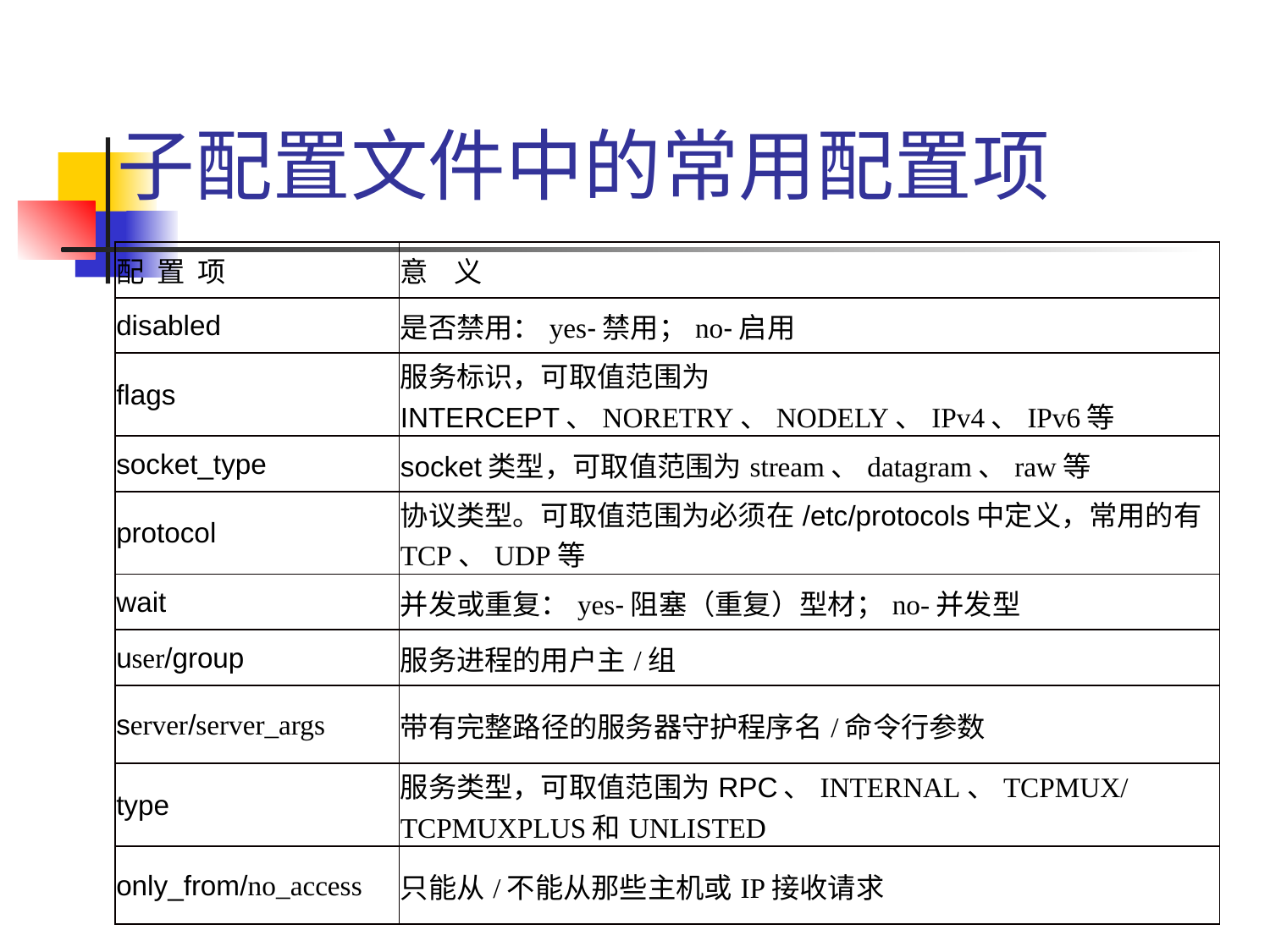

# 子配置文件中的常用配置项
| 配 置 项 | 意 义 |
| --- | --- |
| disabled | 是否禁用：yes-禁用；no-启用 |
| flags | 服务标识，可取值范围为INTERCEPT、NORETRY、NODELY、IPv4、IPv6等 |
| socket\_type | socket类型，可取值范围为stream、datagram、raw等 |
| protocol | 协议类型。可取值范围为必须在/etc/protocols中定义，常用的有TCP、UDP等 |
| wait | 并发或重复：yes-阻塞（重复）型材；no-并发型 |
| user/group | 服务进程的用户主/组 |
| server/server\_args | 带有完整路径的服务器守护程序名/命令行参数 |
| type | 服务类型，可取值范围为RPC、INTERNAL、TCPMUX/TCPMUXPLUS和UNLISTED |
| only\_from/no\_access | 只能从/不能从那些主机或IP接收请求 |